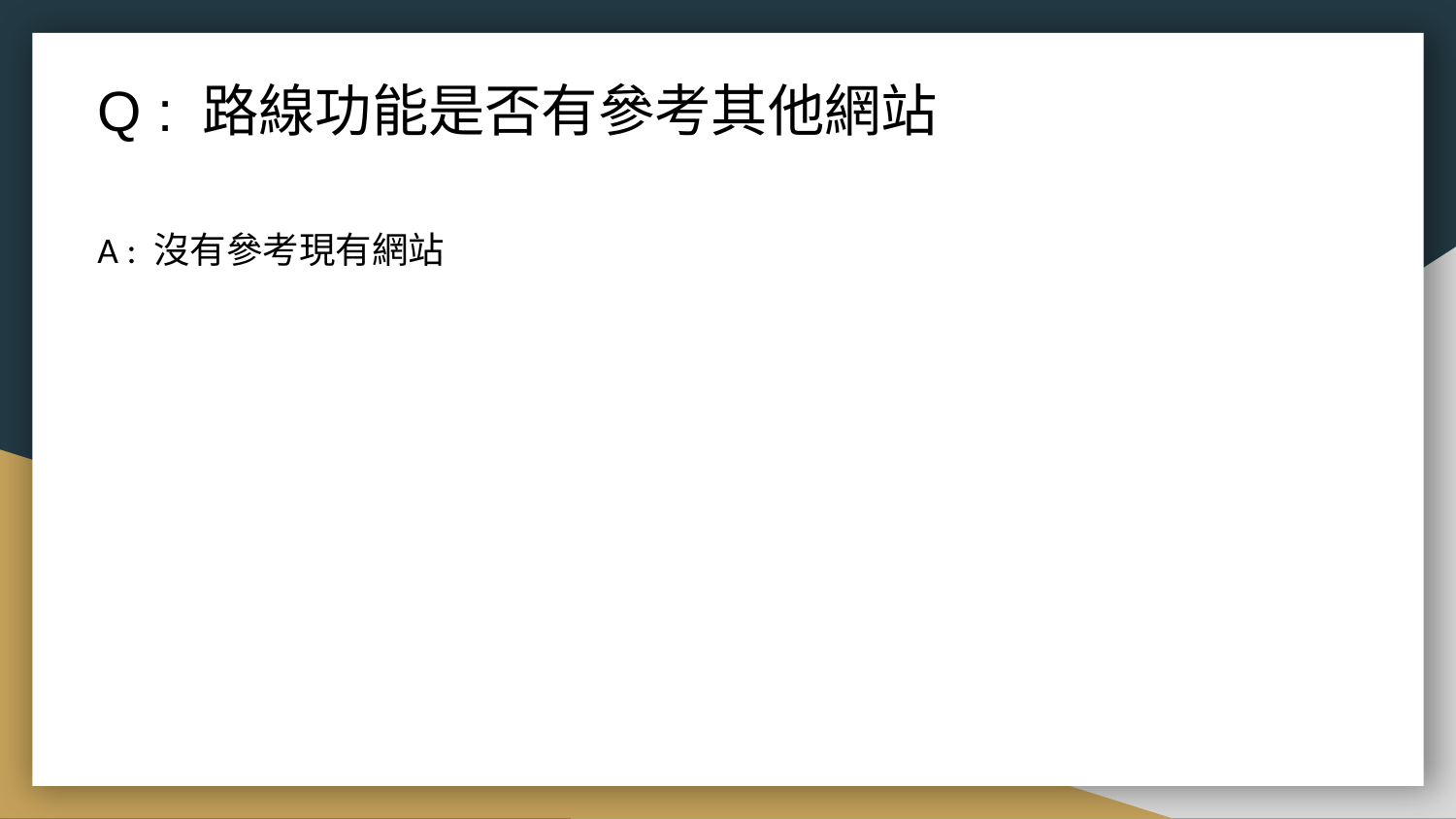

# Q : 路線功能是否有參考其他網站
A : 沒有參考現有網站